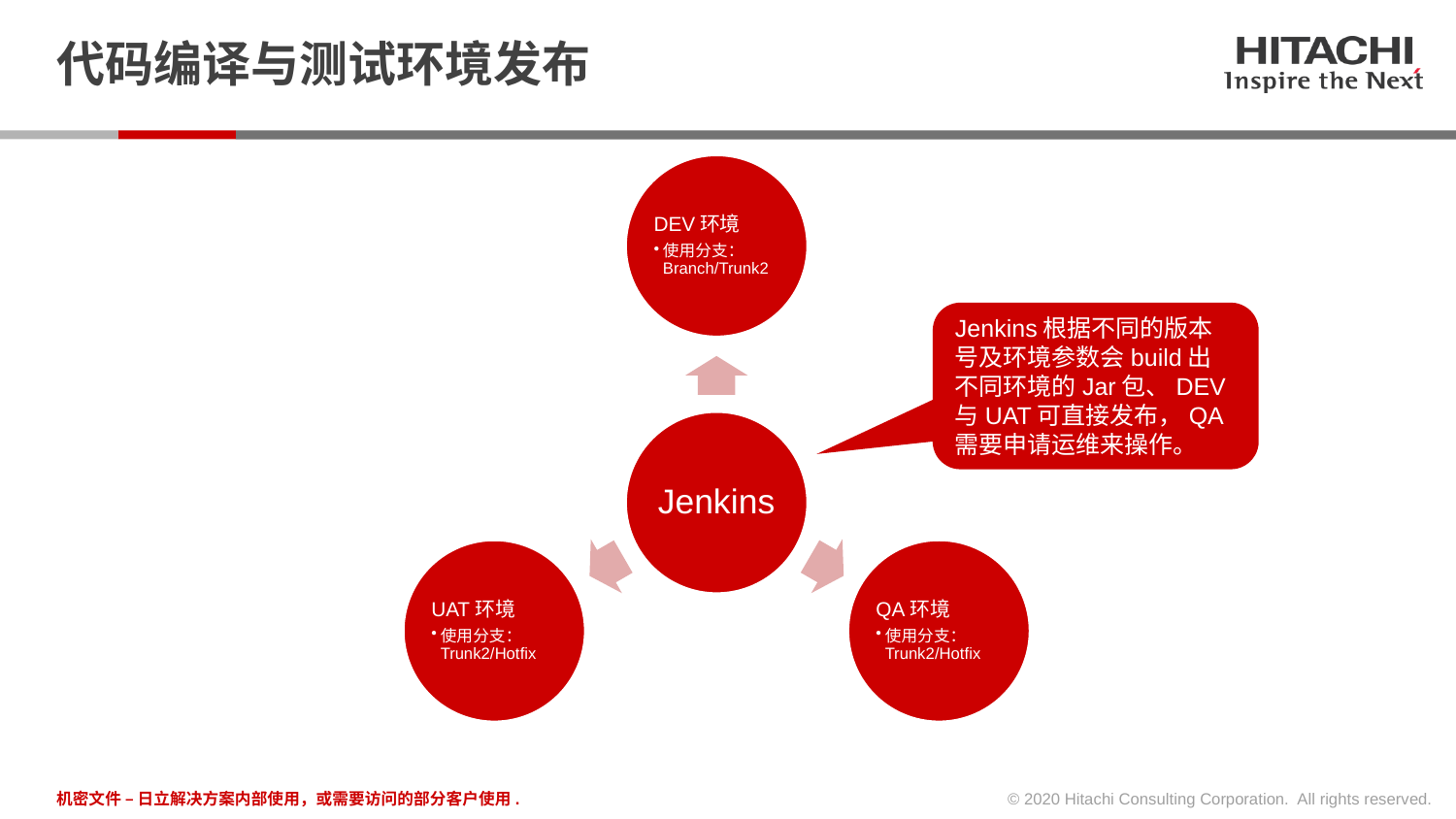

# 代码编译与测试环境发布
Jenkins

DEV环境
使用分支：Branch/Trunk2

QA环境
使用分支：Trunk2/Hotfix

UAT环境
使用分支：Trunk2/Hotfix
Jenkins根据不同的版本号及环境参数会build出不同环境的Jar包、DEV与UAT可直接发布，QA需要申请运维来操作。